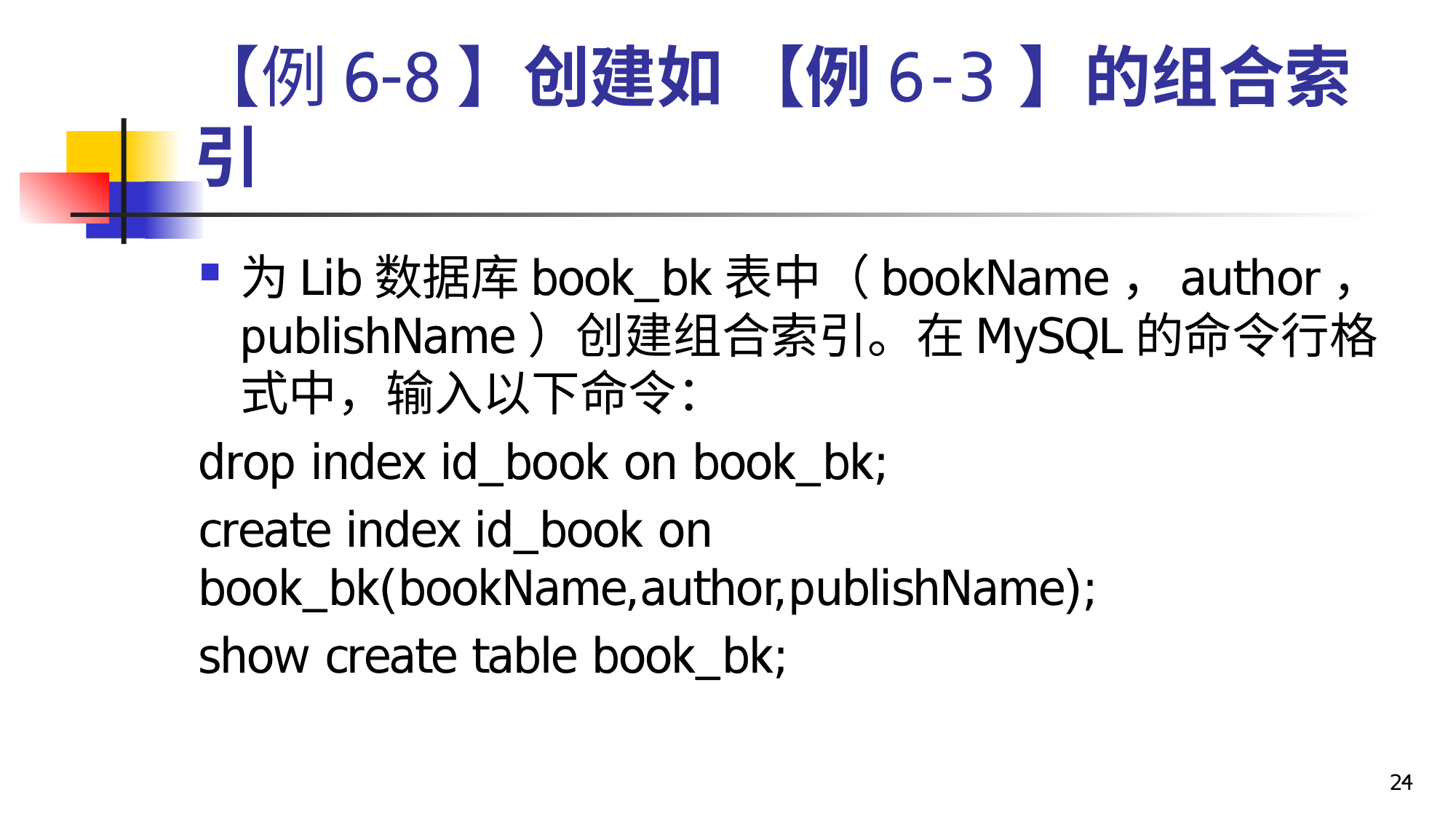

# 【例6-8】创建如 【例6-3】的组合索引
为Lib数据库book_bk表中（bookName，author，publishName）创建组合索引。在MySQL的命令行格式中，输入以下命令：
drop index id_book on book_bk;
create index id_book on book_bk(bookName,author,publishName);
show create table book_bk;

24